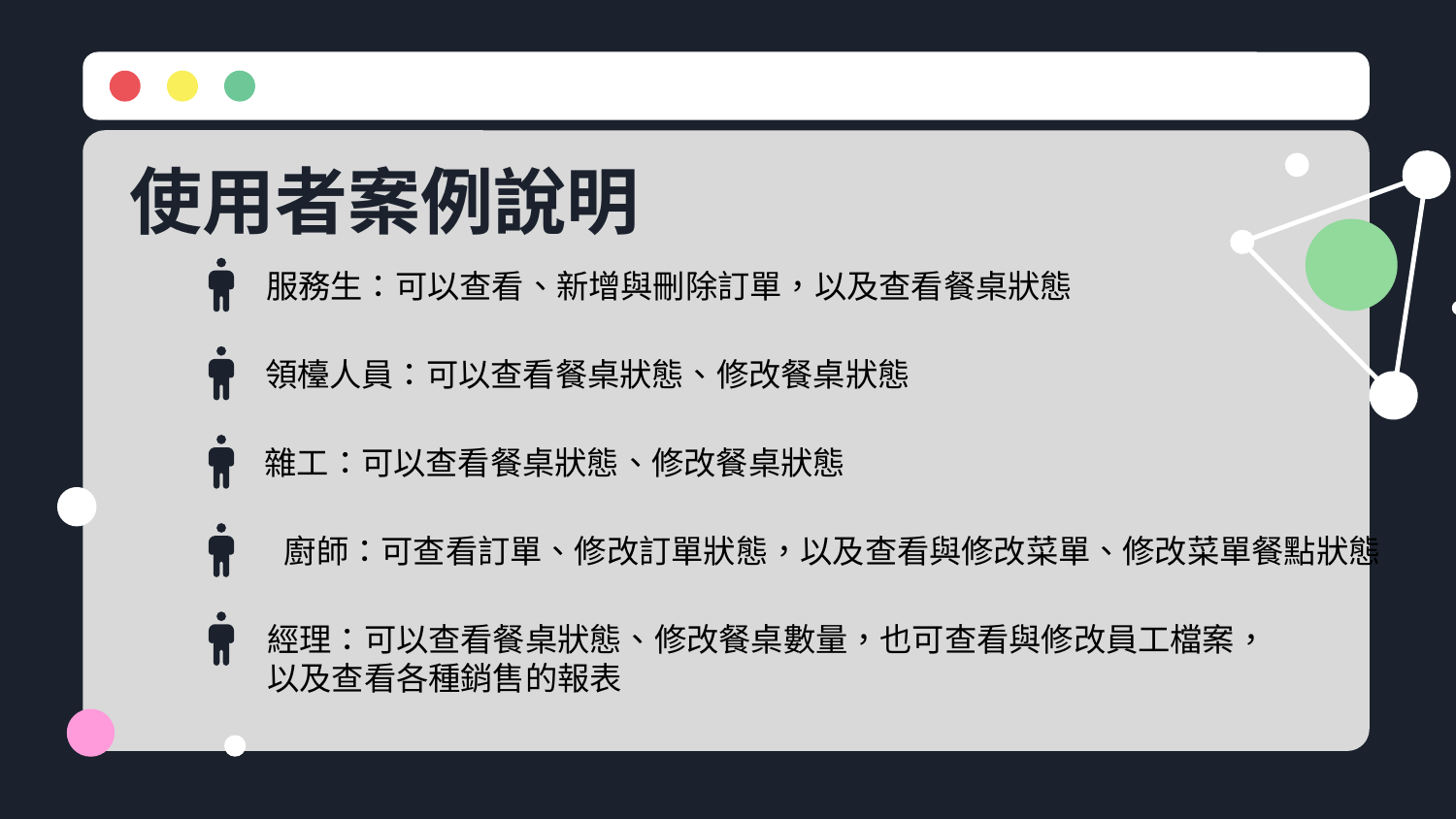

使用者案例說明

服務生：可以查看、新增與刪除訂單，以及查看餐桌狀態

領檯人員：可以查看餐桌狀態、修改餐桌狀態

雜工：可以查看餐桌狀態、修改餐桌狀態

廚師：可查看訂單、修改訂單狀態，以及查看與修改菜單、修改菜單餐點狀態

經理：可以查看餐桌狀態、修改餐桌數量，也可查看與修改員工檔案，
以及查看各種銷售的報表